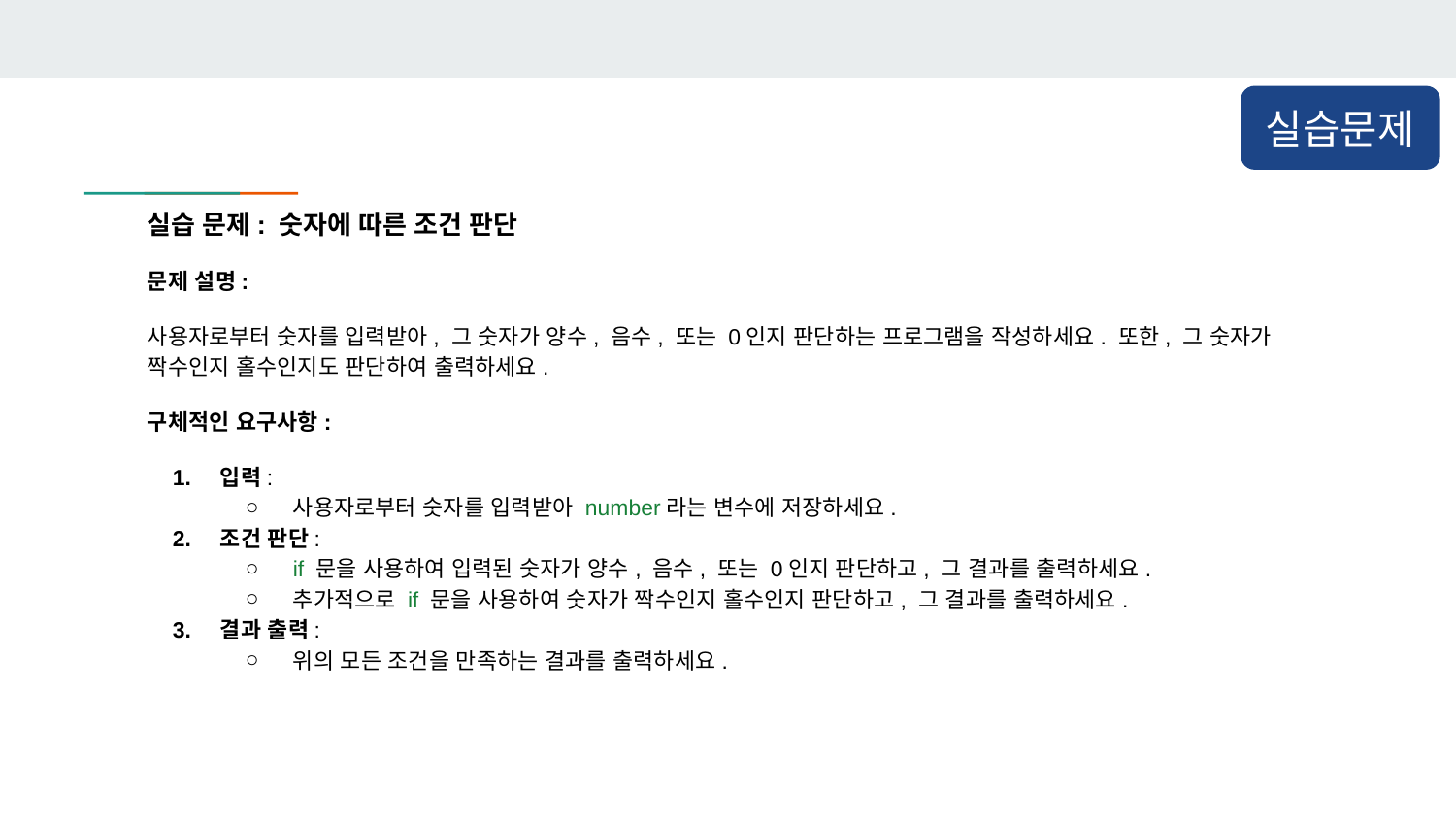

실습문제
실습 문제: 숫자에 따른 조건 판단
문제 설명:
사용자로부터 숫자를 입력받아, 그 숫자가 양수, 음수, 또는 0인지 판단하는 프로그램을 작성하세요. 또한, 그 숫자가 짝수인지 홀수인지도 판단하여 출력하세요.
구체적인 요구사항:
입력:
사용자로부터 숫자를 입력받아 number라는 변수에 저장하세요.
조건 판단:
if 문을 사용하여 입력된 숫자가 양수, 음수, 또는 0인지 판단하고, 그 결과를 출력하세요.
추가적으로 if 문을 사용하여 숫자가 짝수인지 홀수인지 판단하고, 그 결과를 출력하세요.
결과 출력:
위의 모든 조건을 만족하는 결과를 출력하세요.